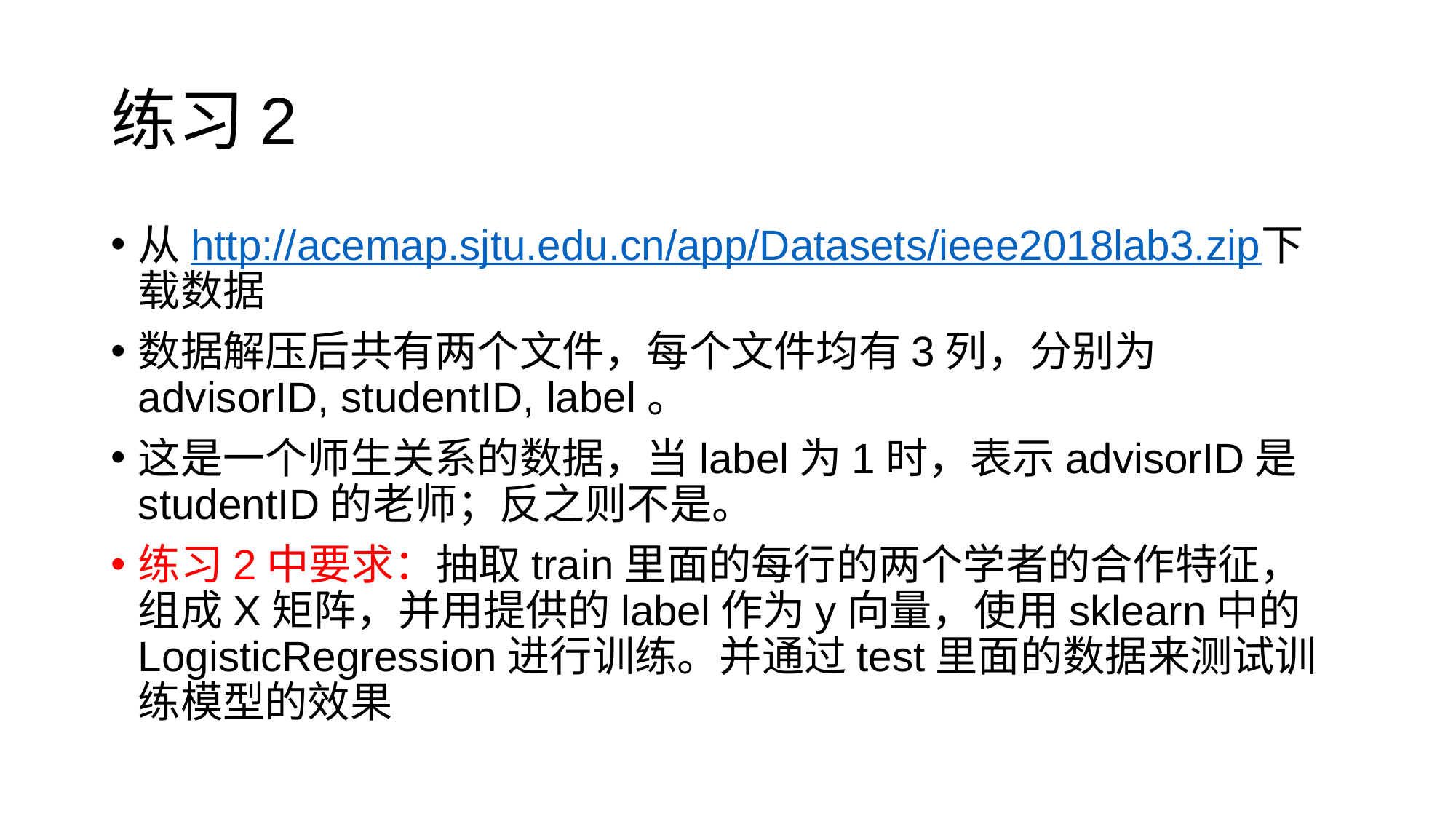

# 练习2
从http://acemap.sjtu.edu.cn/app/Datasets/ieee2018lab3.zip下载数据
数据解压后共有两个文件，每个文件均有3列，分别为advisorID, studentID, label。
这是一个师生关系的数据，当label为1时，表示advisorID是studentID的老师；反之则不是。
练习2中要求：抽取train里面的每行的两个学者的合作特征，组成X矩阵，并用提供的label作为y向量，使用sklearn中的LogisticRegression进行训练。并通过test里面的数据来测试训练模型的效果